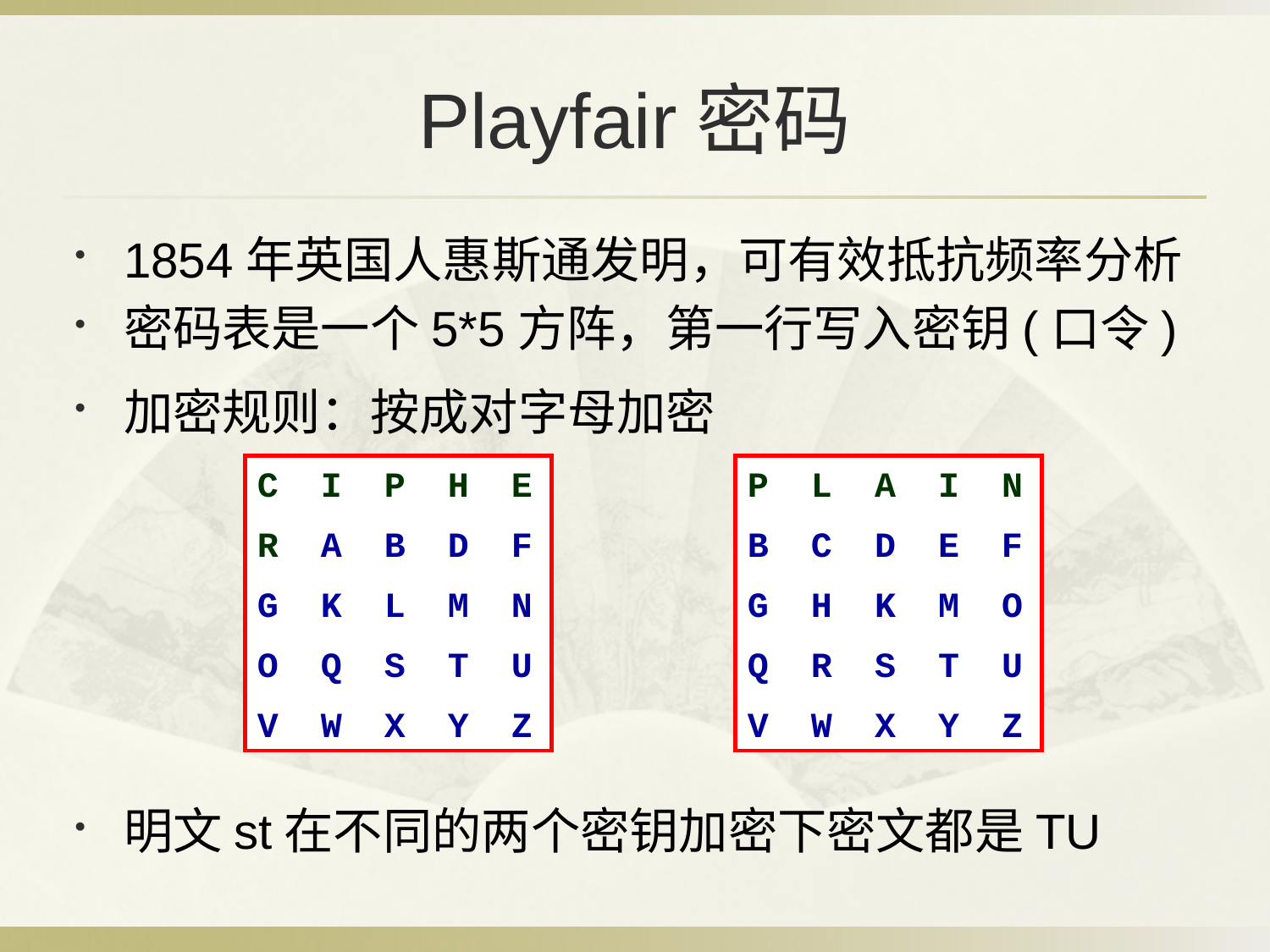

# Playfair密码
1854年英国人惠斯通发明，可有效抵抗频率分析
密码表是一个5*5方阵，第一行写入密钥(口令)
加密规则：按成对字母加密

明文st在不同的两个密钥加密下密文都是TU

C  I  P  H  E
R  A  B  D  F
G  K  L  M  N
O  Q  S  T  U
V  W  X  Y  Z
P  L  A  I  N
B  C  D  E	F
G  H  K  M  O
Q  R  S  T  U
V  W  X  Y  Z